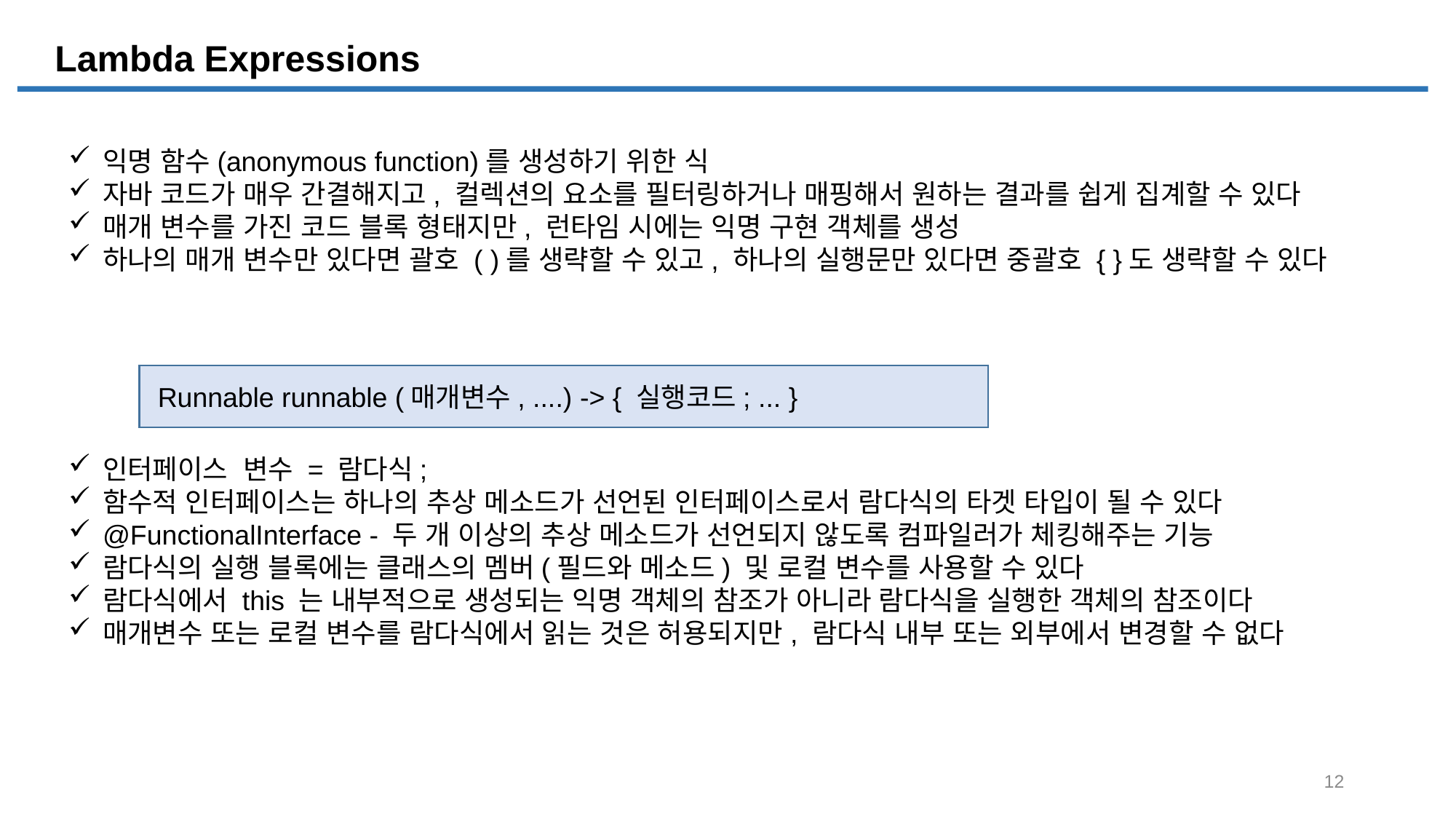

Lambda Expressions

익명 함수(anonymous function)를 생성하기 위한 식
자바 코드가 매우 간결해지고, 컬렉션의 요소를 필터링하거나 매핑해서 원하는 결과를 쉽게 집계할 수 있다
매개 변수를 가진 코드 블록 형태지만, 런타임 시에는 익명 구현 객체를 생성
하나의 매개 변수만 있다면 괄호 ( )를 생략할 수 있고, 하나의 실행문만 있다면 중괄호 { }도 생략할 수 있다
 Runnable runnable (매개변수, ....) -> { 실행코드; ... }
인터페이스  변수 = 람다식;
함수적 인터페이스는 하나의 추상 메소드가 선언된 인터페이스로서 람다식의 타겟 타입이 될 수 있다
@FunctionalInterface - 두 개 이상의 추상 메소드가 선언되지 않도록 컴파일러가 체킹해주는 기능
람다식의 실행 블록에는 클래스의 멤버(필드와 메소드) 및 로컬 변수를 사용할 수 있다
람다식에서 this 는 내부적으로 생성되는 익명 객체의 참조가 아니라 람다식을 실행한 객체의 참조이다
매개변수 또는 로컬 변수를 람다식에서 읽는 것은 허용되지만, 람다식 내부 또는 외부에서 변경할 수 없다
12